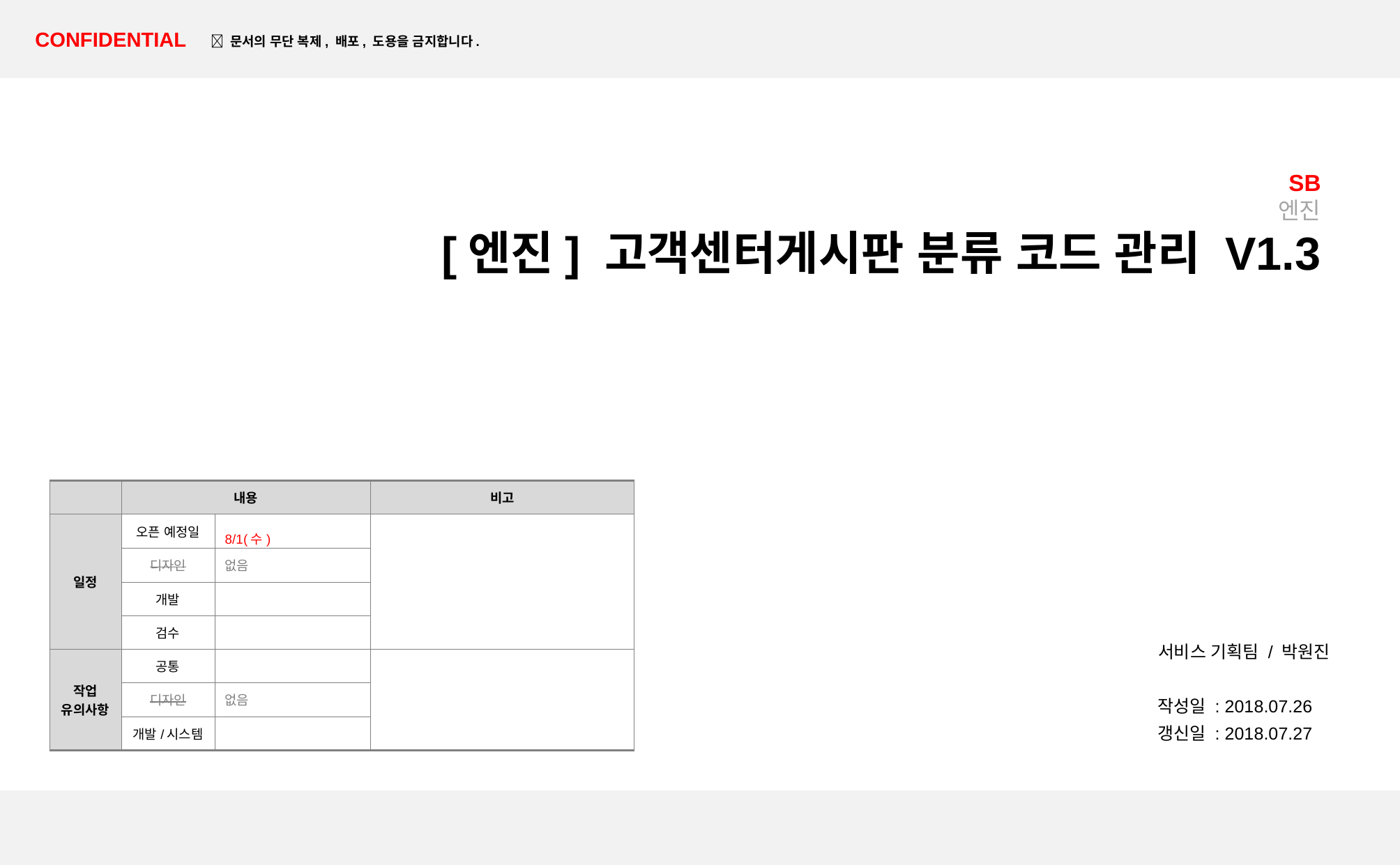

SB
엔진
[엔진] 고객센터게시판 분류 코드 관리 V1.3
|  | 내용 |  | 비고 |
| --- | --- | --- | --- |
| 일정 | 오픈 예정일 | 8/1(수) |  |
|  | 디자인 | 없음 |  |
|  | 개발 |  |  |
|  | 검수 |  |  |
| 작업 유의사항 | 공통 |  |  |
|  | 디자인 | 없음 |  |
|  | 개발/시스템 |  |  |
서비스 기획팀 / 박원진
작성일 : 2018.07.26
갱신일 : 2018.07.27